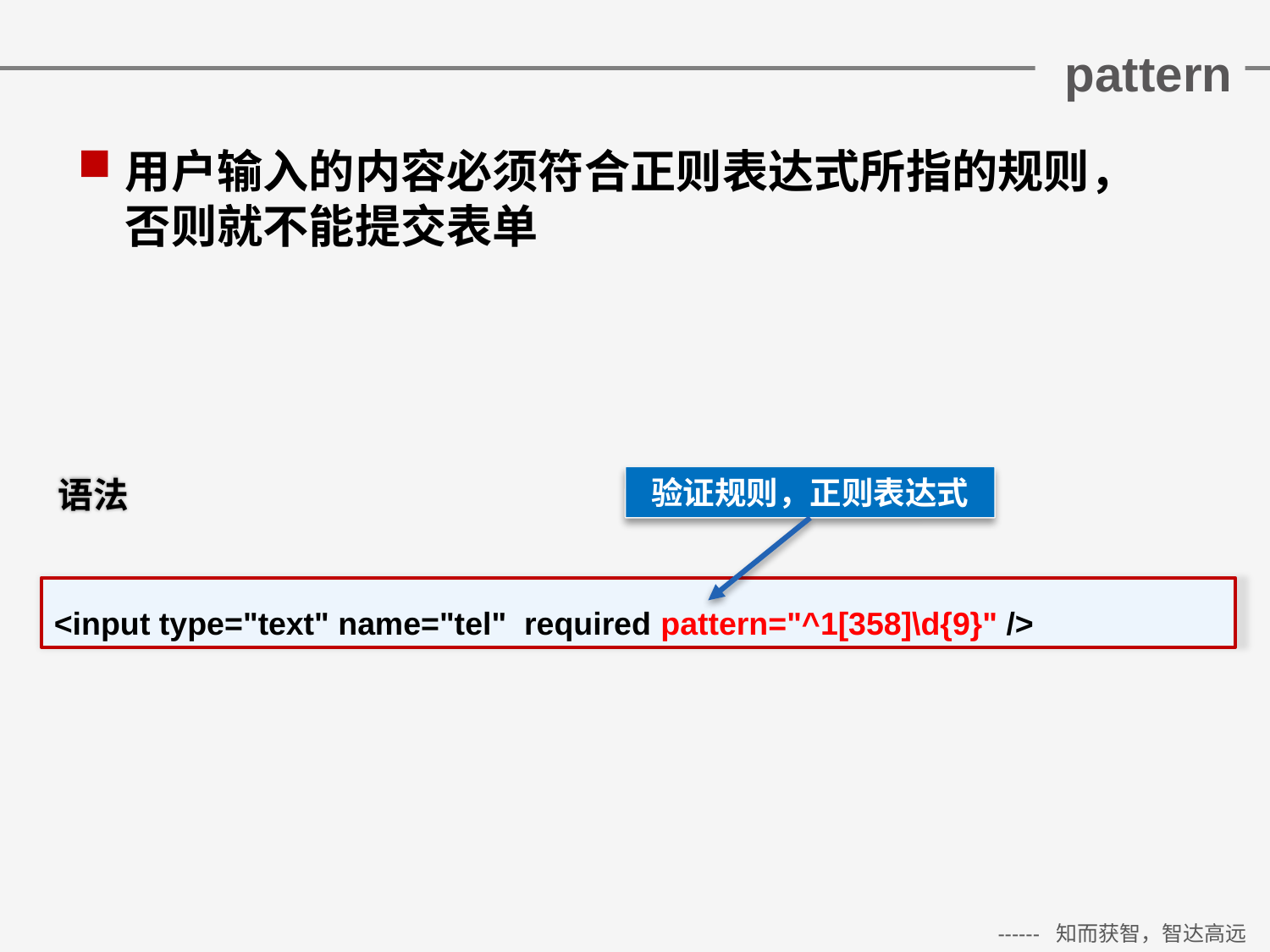

# pattern
用户输入的内容必须符合正则表达式所指的规则，否则就不能提交表单
语法
验证规则，正则表达式
<input type="text" name="tel"  required pattern="^1[358]\d{9}" />